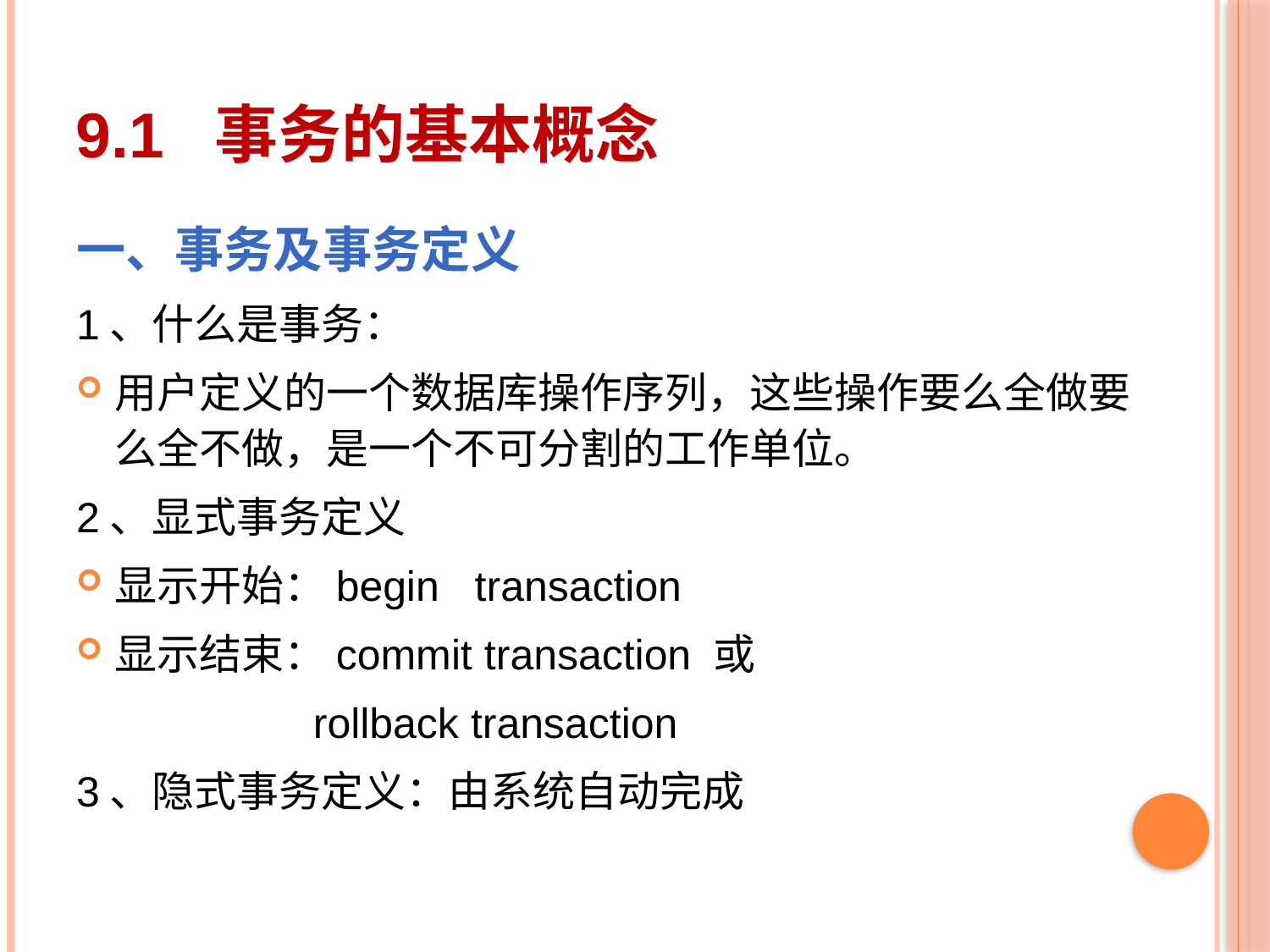

# 9.1  事务的基本概念
一、事务及事务定义
1、什么是事务：
用户定义的一个数据库操作序列，这些操作要么全做要么全不做，是一个不可分割的工作单位。
2、显式事务定义
显示开始：begin   transaction
显示结束：commit transaction 或
                    rollback transaction
3、隐式事务定义：由系统自动完成